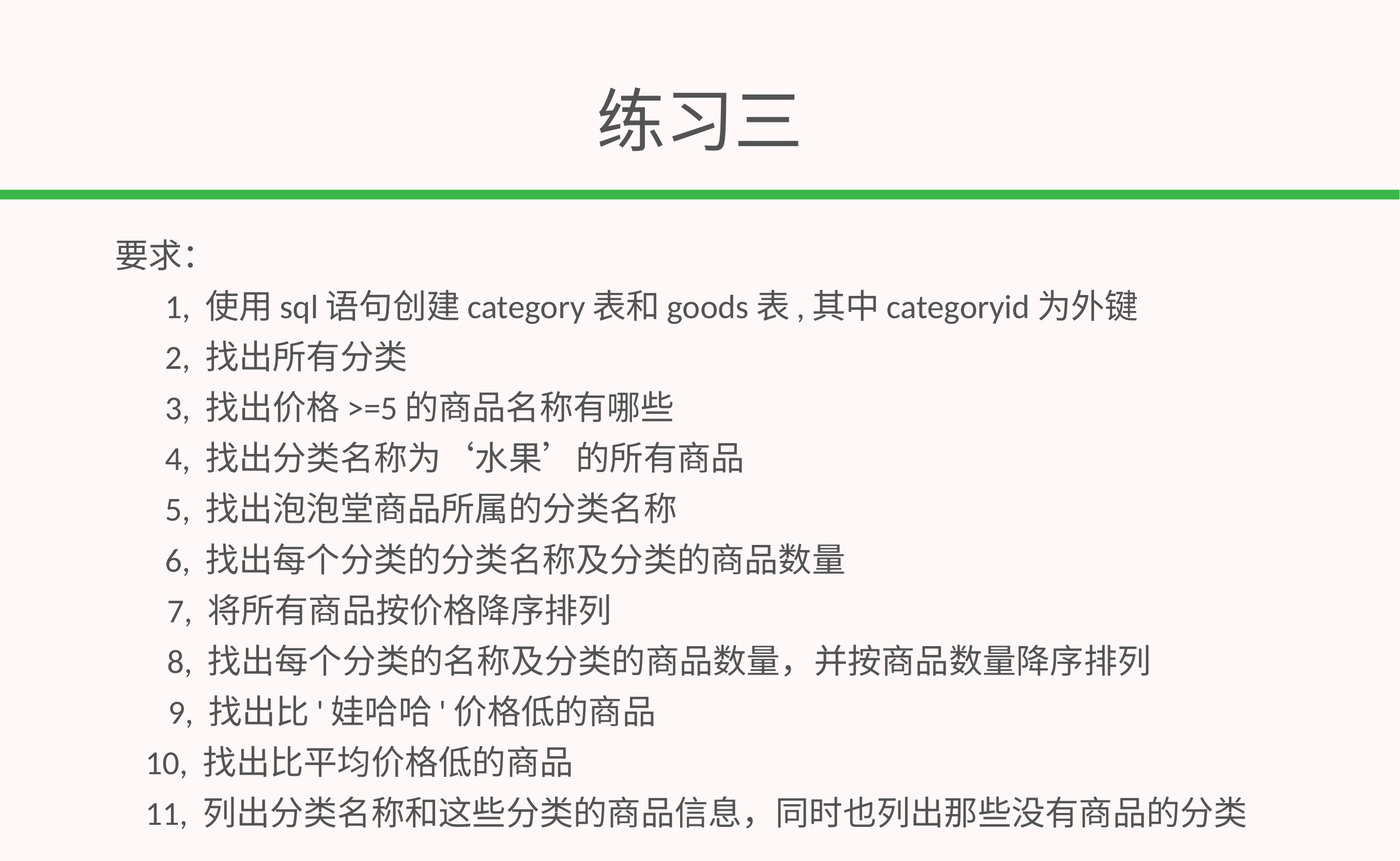

# 练习三
要求：
	1, 使用sql语句创建category表和goods表,其中categoryid为外键
	2, 找出所有分类
	3, 找出价格>=5的商品名称有哪些
	4, 找出分类名称为‘水果’的所有商品
	5, 找出泡泡堂商品所属的分类名称
	6, 找出每个分类的分类名称及分类的商品数量
            7, 将所有商品按价格降序排列
            8, 找出每个分类的名称及分类的商品数量，并按商品数量降序排列
       9, 找出比'娃哈哈'价格低的商品
    10, 找出比平均价格低的商品
    11, 列出分类名称和这些分类的商品信息，同时也列出那些没有商品的分类